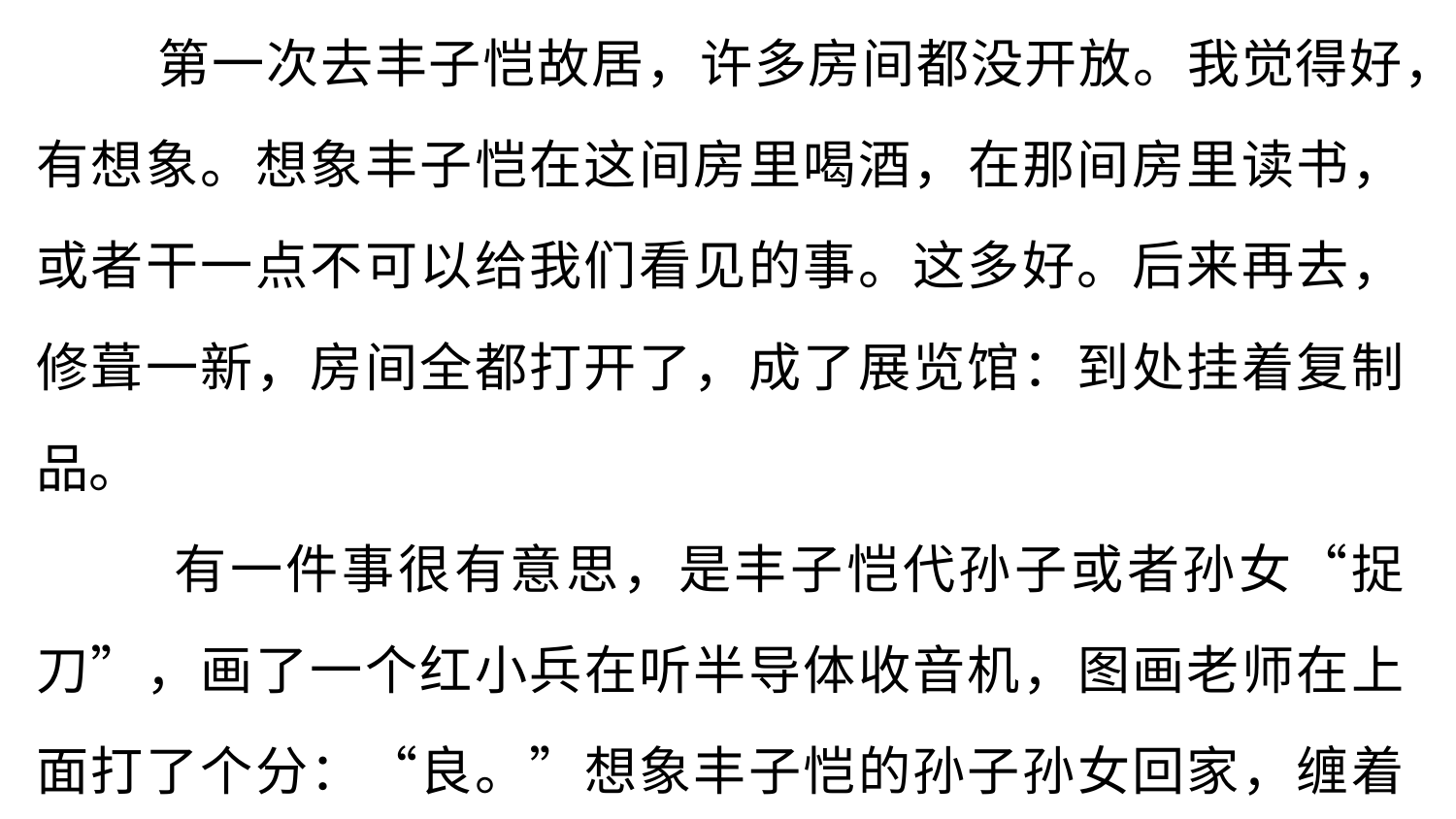

第一次去丰子恺故居，许多房间都没开放。我觉得好，有想象。想象丰子恺在这间房里喝酒，在那间房里读书，或者干一点不可以给我们看见的事。这多好。后来再去，修葺一新，房间全都打开了，成了展览馆：到处挂着复制品。
        有一件事很有意思，是丰子恺代孙子或者孙女“捉刀”，画了一个红小兵在听半导体收音机，图画老师在上面打了个分：“良。”想象丰子恺的孙子孙女回家，缠着爷爷不放，说画画作弊，让你代笔了，结果还是没得到“优”。早知道